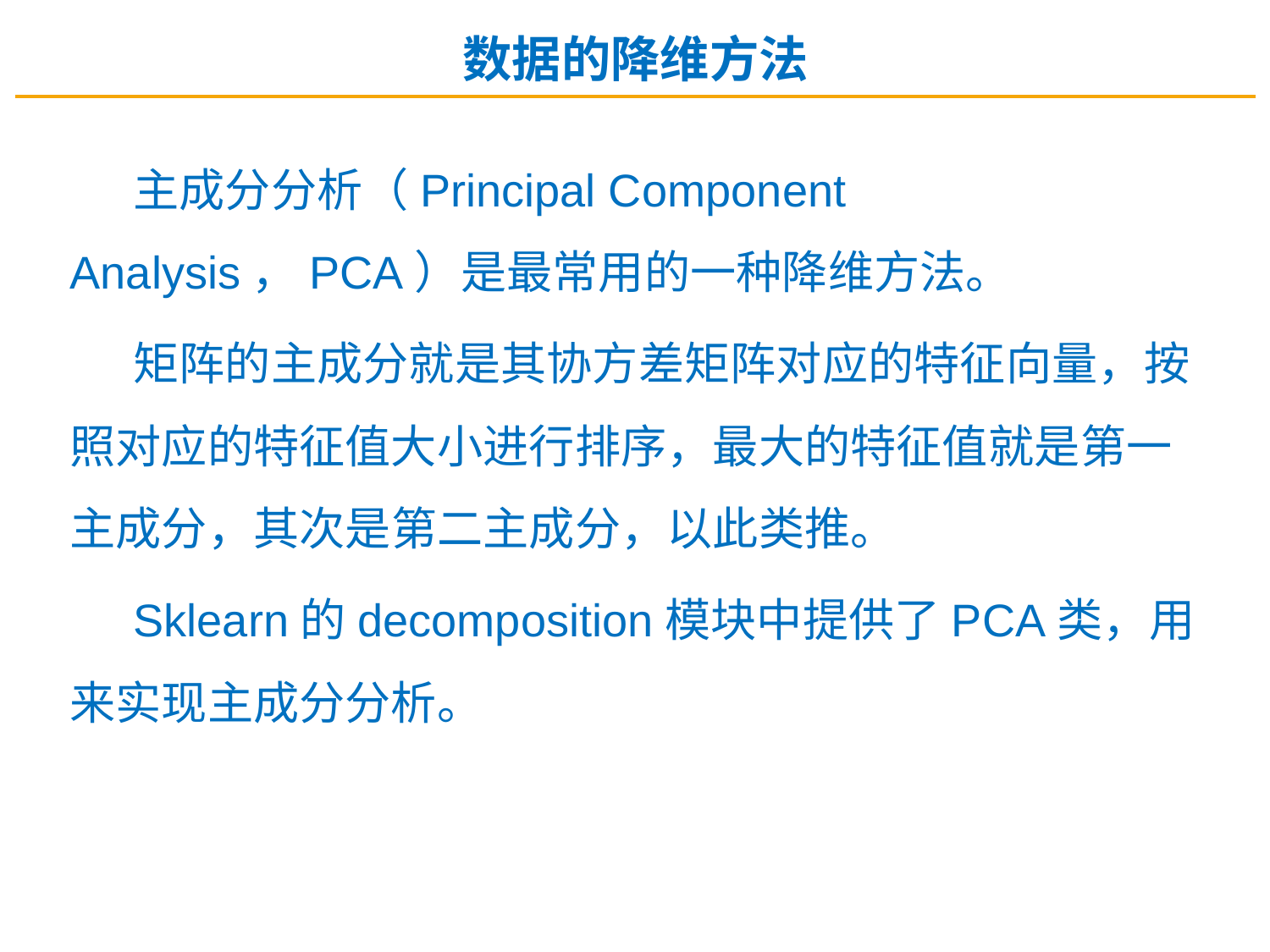

数据的降维方法
主成分分析（Principal Component Analysis，PCA）是最常用的一种降维方法。
矩阵的主成分就是其协方差矩阵对应的特征向量，按照对应的特征值大小进行排序，最大的特征值就是第一主成分，其次是第二主成分，以此类推。
Sklearn的decomposition模块中提供了PCA类，用来实现主成分分析。